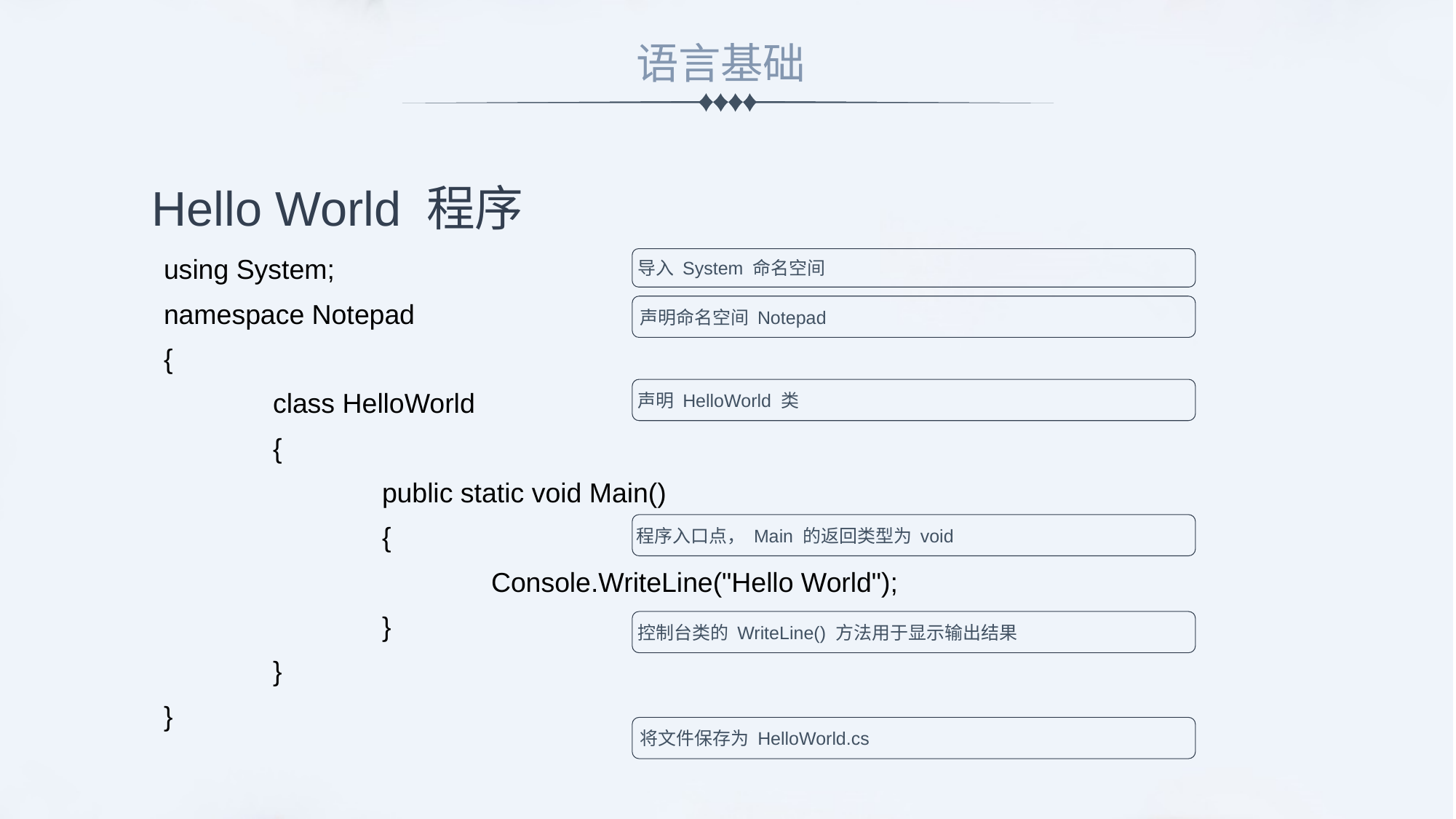

Hello World 程序

导入 System 命名空间
using System;
namespace Notepad
{
	class HelloWorld
	{
		public static void Main()
		{
			Console.WriteLine("Hello World");
		}
	}
}

声明命名空间 Notepad

声明 HelloWorld 类

程序入口点， Main 的返回类型为 void

控制台类的 WriteLine() 方法用于显示输出结果

将文件保存为 HelloWorld.cs